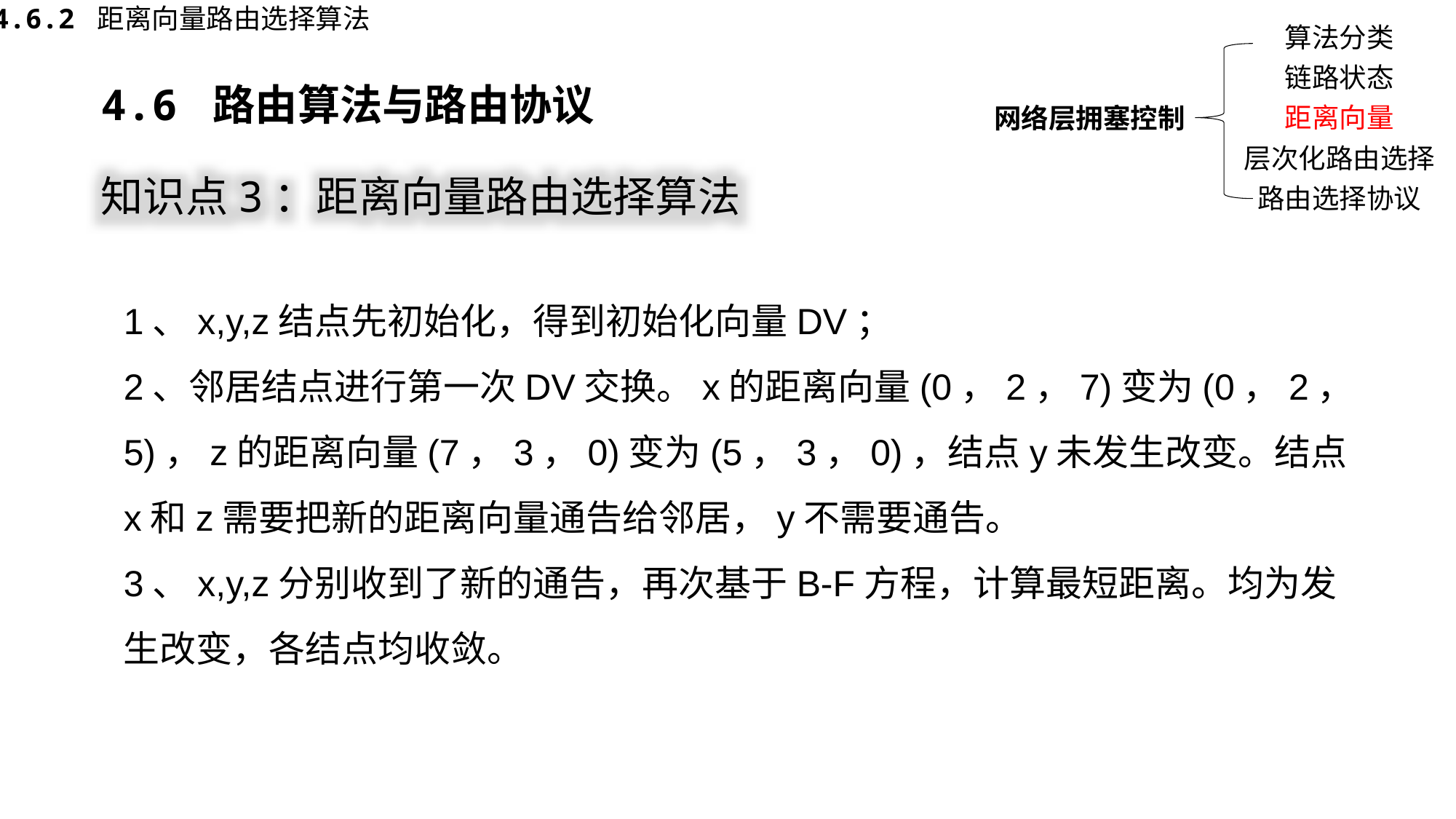

4.6.2 距离向量路由选择算法
算法分类

链路状态
网络层拥塞控制
距离向量
层次化路由选择
路由选择协议
4.6 路由算法与路由协议
知识点3：距离向量路由选择算法
1、x,y,z结点先初始化，得到初始化向量DV；
2、邻居结点进行第一次DV交换。x的距离向量(0，2，7)变为(0，2，5)，z的距离向量(7，3，0)变为(5，3，0)，结点y未发生改变。结点x和z需要把新的距离向量通告给邻居，y不需要通告。
3、x,y,z分别收到了新的通告，再次基于B-F方程，计算最短距离。均为发生改变，各结点均收敛。